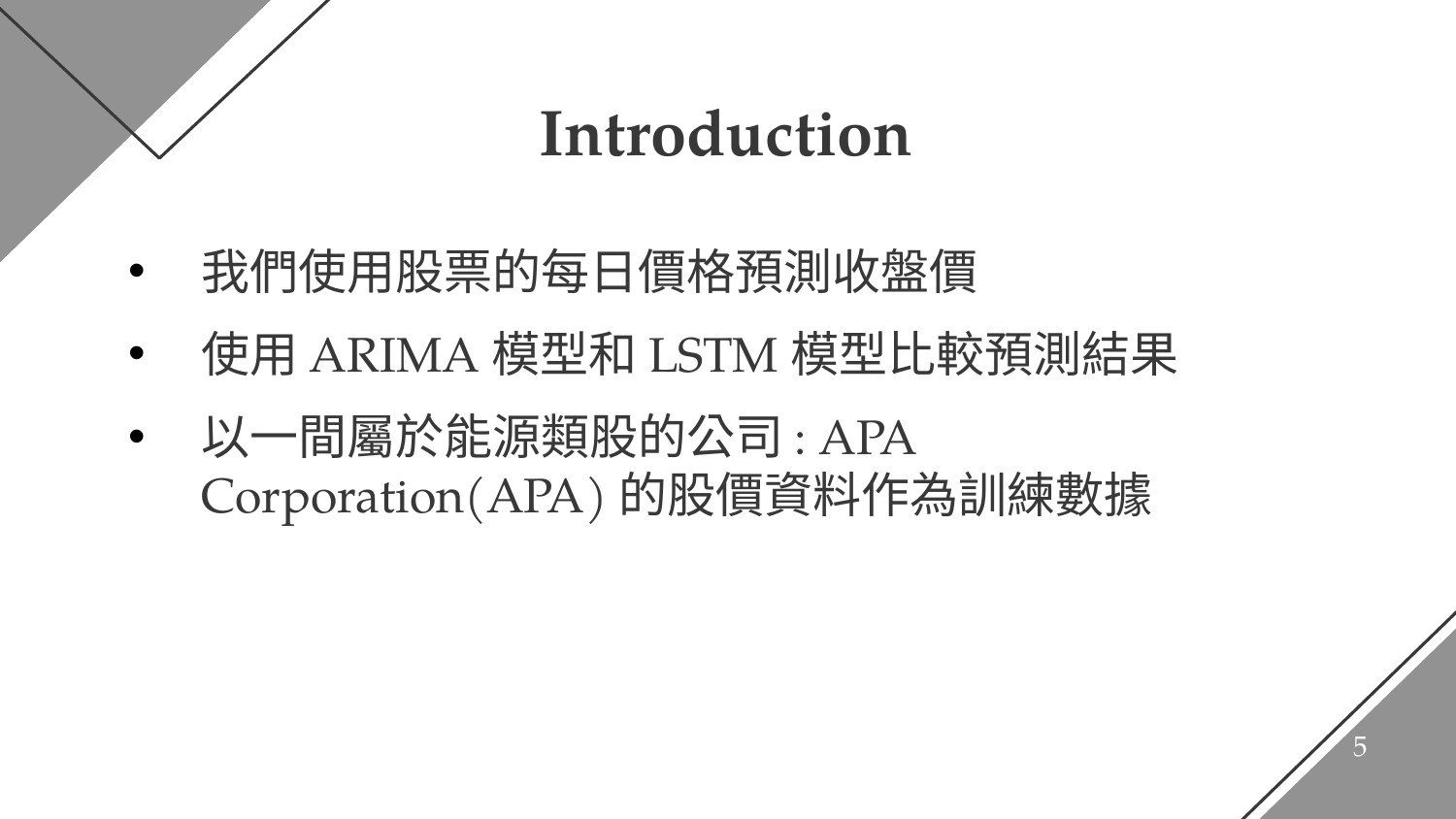

# Introduction
我們使用股票的每日價格預測收盤價
使用ARIMA模型和LSTM模型比較預測結果
以一間屬於能源類股的公司: APA Corporation(APA)的股價資料作為訓練數據

5